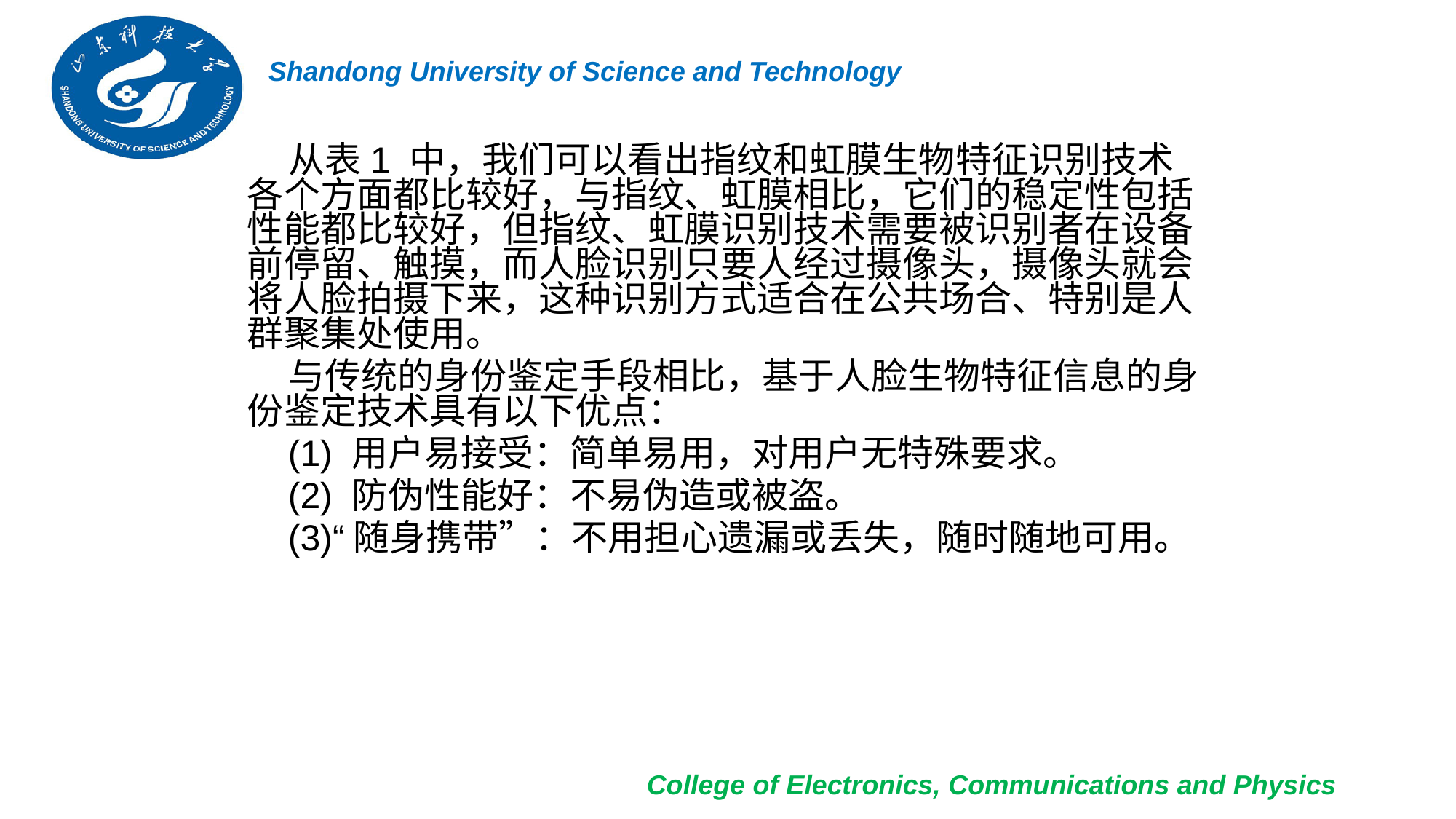

从表1 中，我们可以看出指纹和虹膜生物特征识别技术各个方面都比较好，与指纹、虹膜相比，它们的稳定性包括性能都比较好，但指纹、虹膜识别技术需要被识别者在设备前停留、触摸，而人脸识别只要人经过摄像头，摄像头就会将人脸拍摄下来，这种识别方式适合在公共场合、特别是人群聚集处使用。
    与传统的身份鉴定手段相比，基于人脸生物特征信息的身份鉴定技术具有以下优点：
    (1) 用户易接受：简单易用，对用户无特殊要求。
    (2) 防伪性能好：不易伪造或被盗。
    (3)“随身携带”：不用担心遗漏或丢失，随时随地可用。